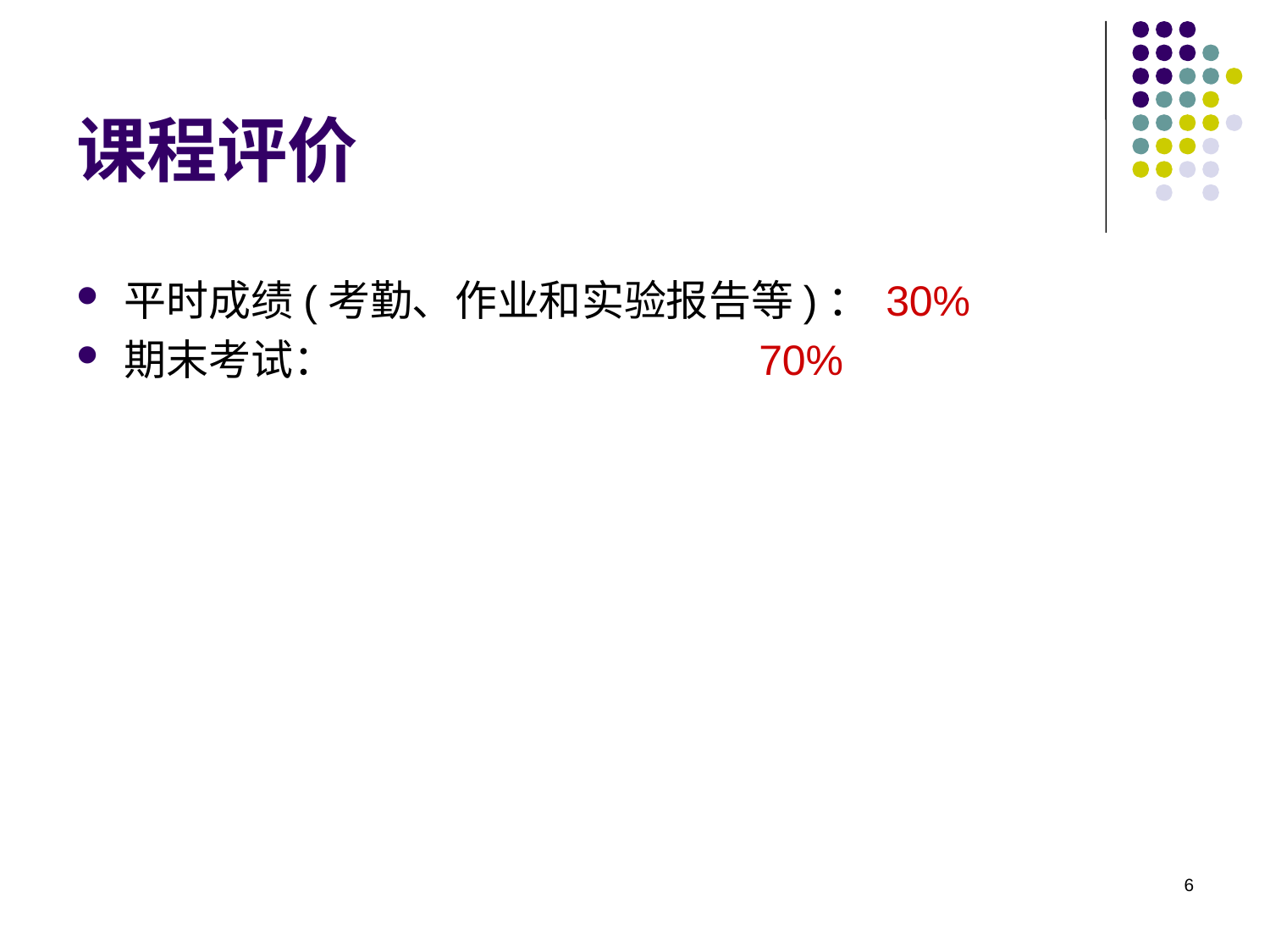

# 课程评价
平时成绩(考勤、作业和实验报告等)：	30%
期末考试：				70%
6